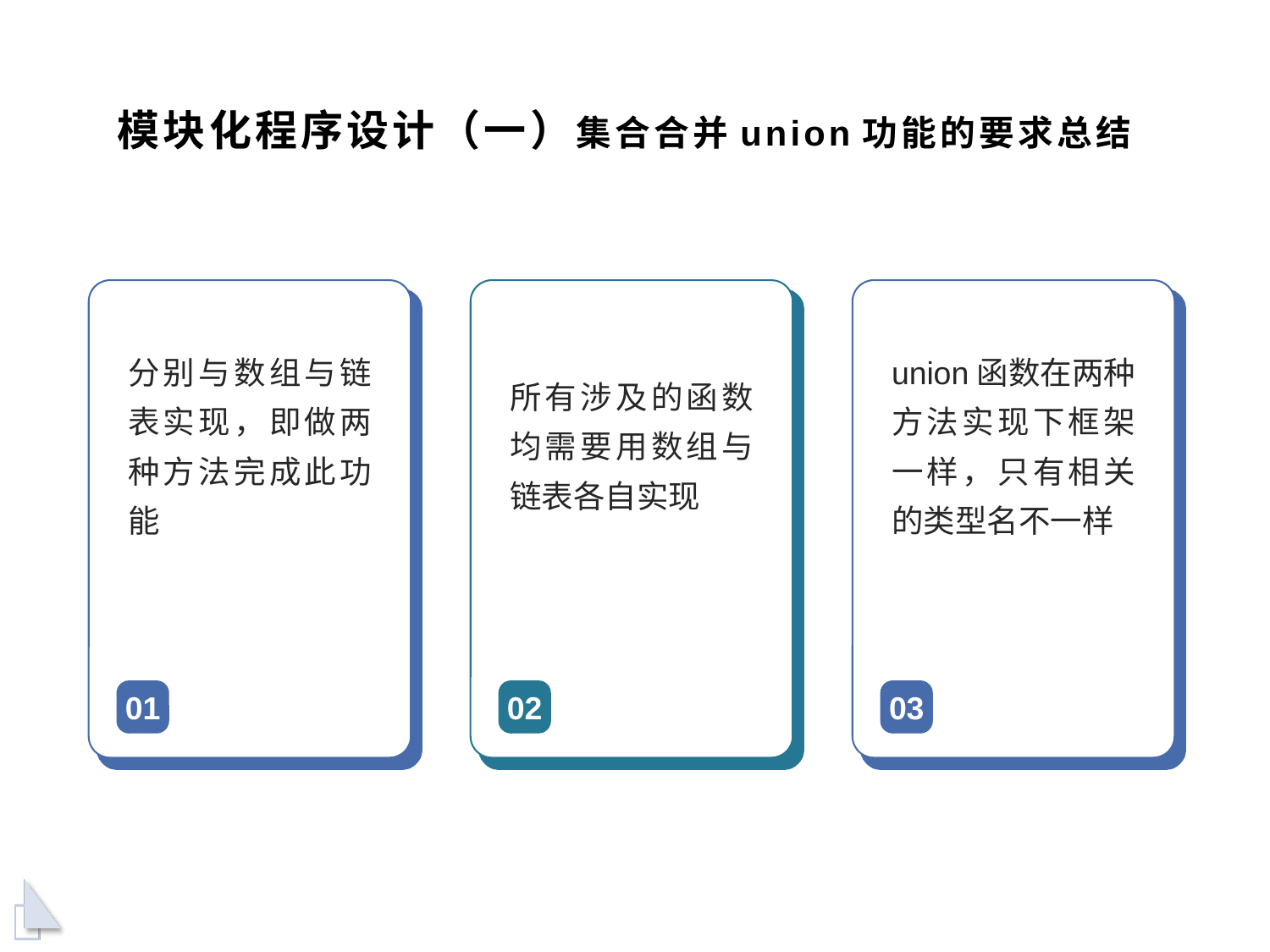

模块化程序设计（一）集合合并union功能的要求总结
分别与数组与链表实现，即做两种方法完成此功能
所有涉及的函数均需要用数组与链表各自实现
union函数在两种方法实现下框架一样，只有相关的类型名不一样
01
02
03
18